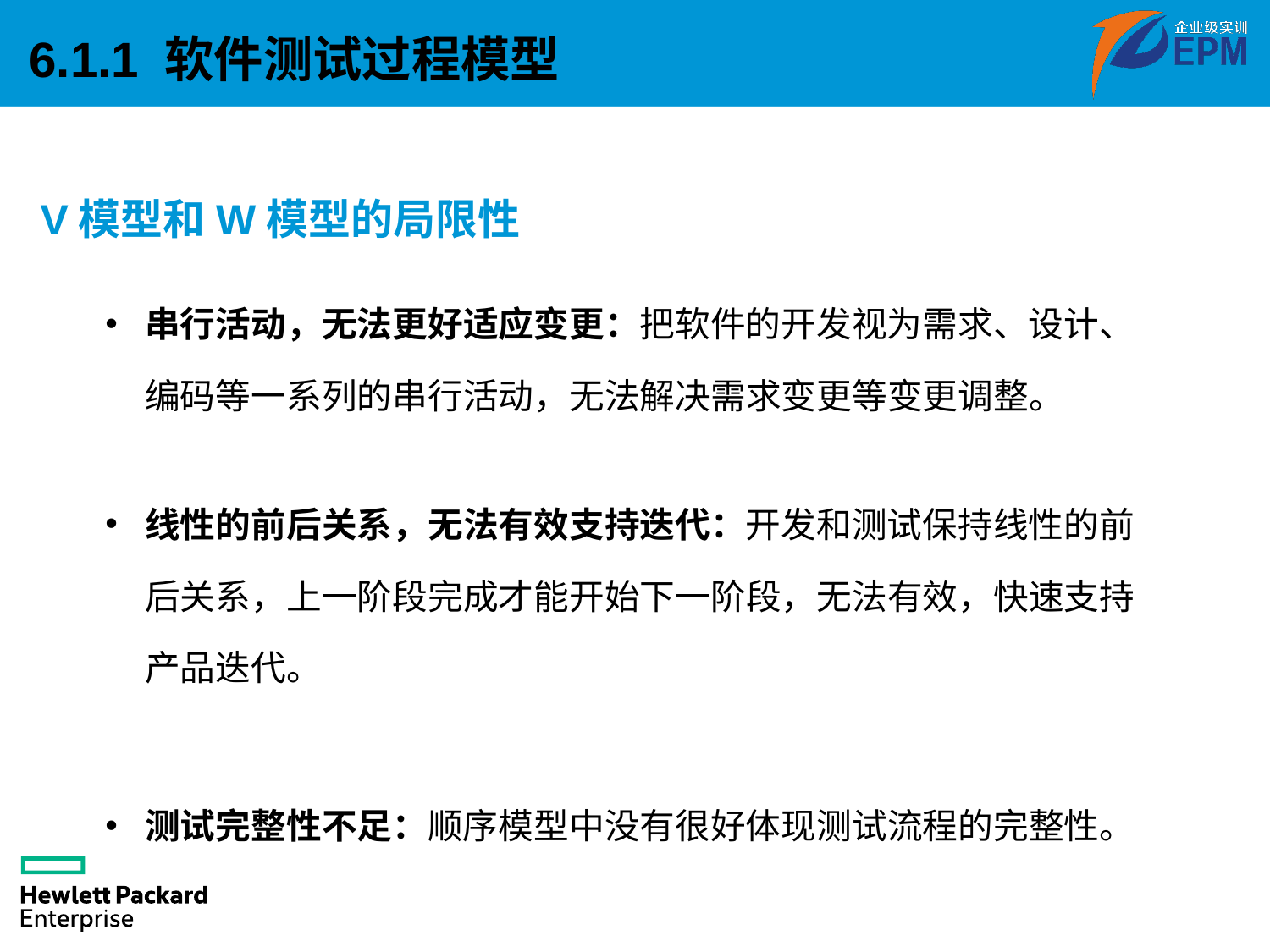

6.1.1 软件测试过程模型
V模型和W模型的局限性
串行活动，无法更好适应变更：把软件的开发视为需求、设计、编码等一系列的串行活动，无法解决需求变更等变更调整。

线性的前后关系，无法有效支持迭代：开发和测试保持线性的前后关系，上一阶段完成才能开始下一阶段，无法有效，快速支持产品迭代。

测试完整性不足：顺序模型中没有很好体现测试流程的完整性。